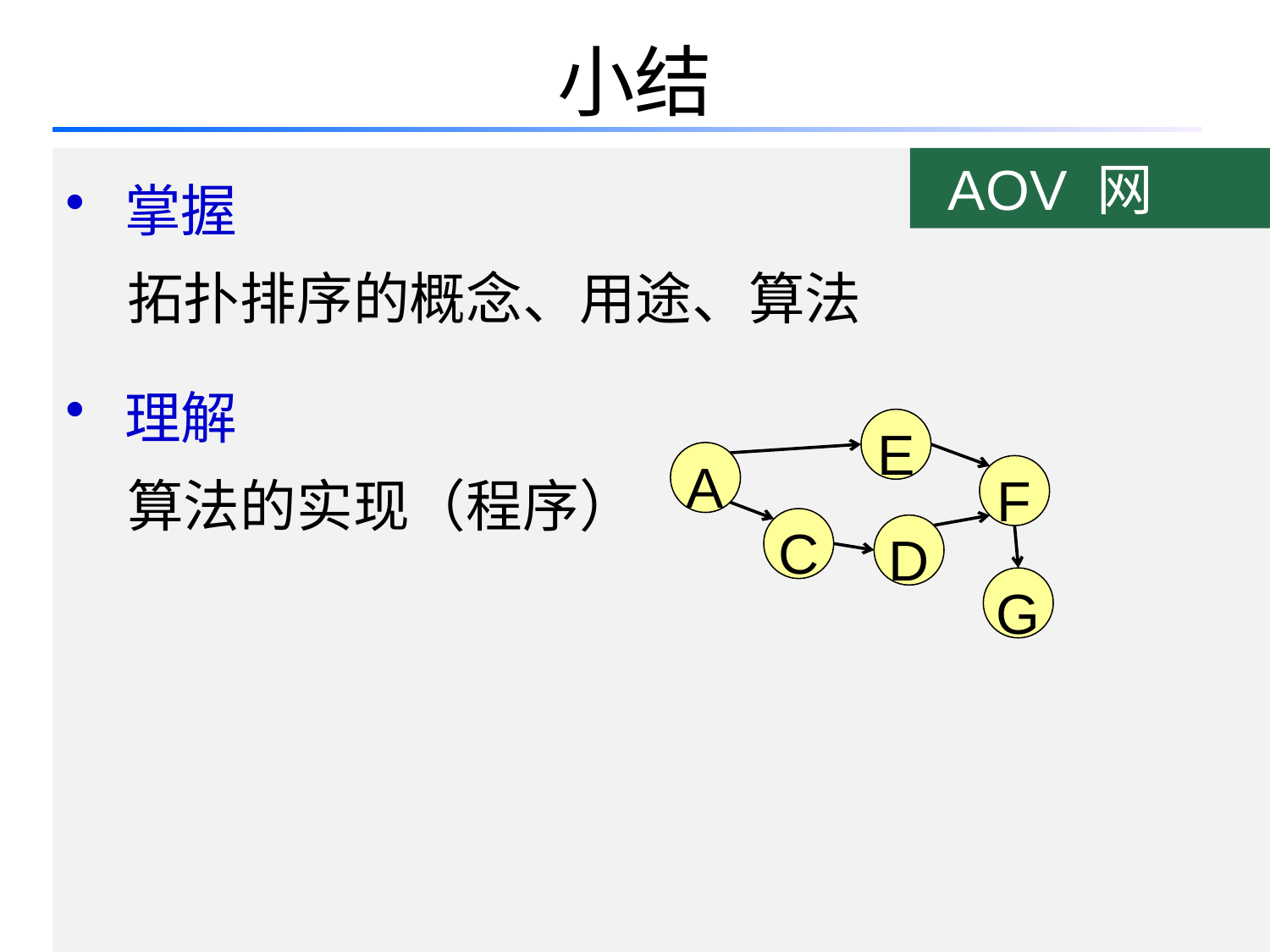

# 小结

  掌握
   拓扑排序的概念、用途、算法
  理解
   算法的实现（程序）
 AOV 网
E
A
F
C
D
G